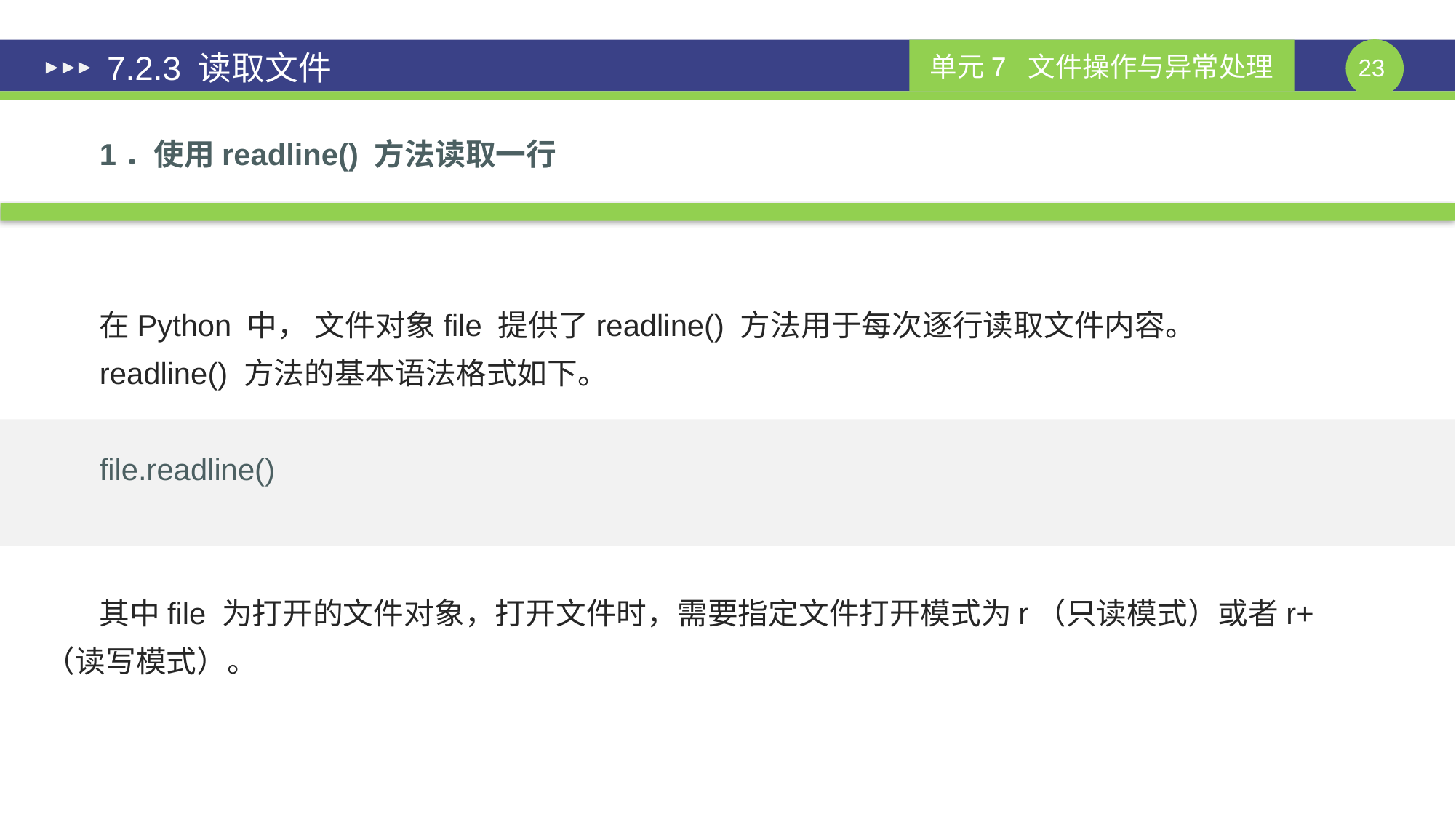

# 7.2.3 读取文件
1．使用readline() 方法读取一行

在Python 中， 文件对象file 提供了readline() 方法用于每次逐行读取文件内容。
readline() 方法的基本语法格式如下。

file.readline()

其中file 为打开的文件对象，打开文件时，需要指定文件打开模式为r（只读模式）或者r+（读写模式）。